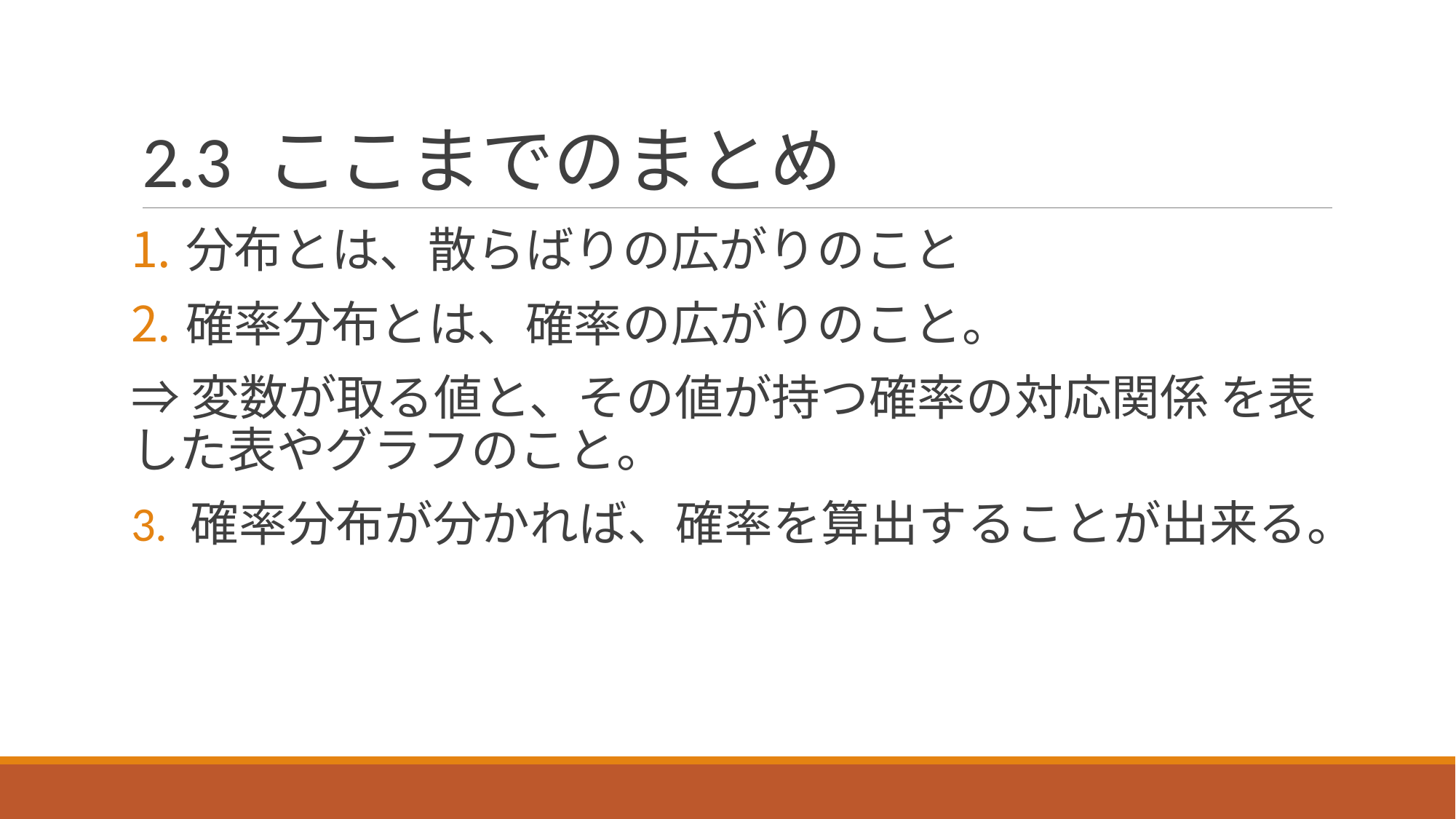

# 2.3 ここまでのまとめ
分布とは、散らばりの広がりのこと
確率分布とは、確率の広がりのこと。
⇒変数が取る値と、その値が持つ確率の対応関係 を表した表やグラフのこと。
3. 確率分布が分かれば、確率を算出することが出来る。